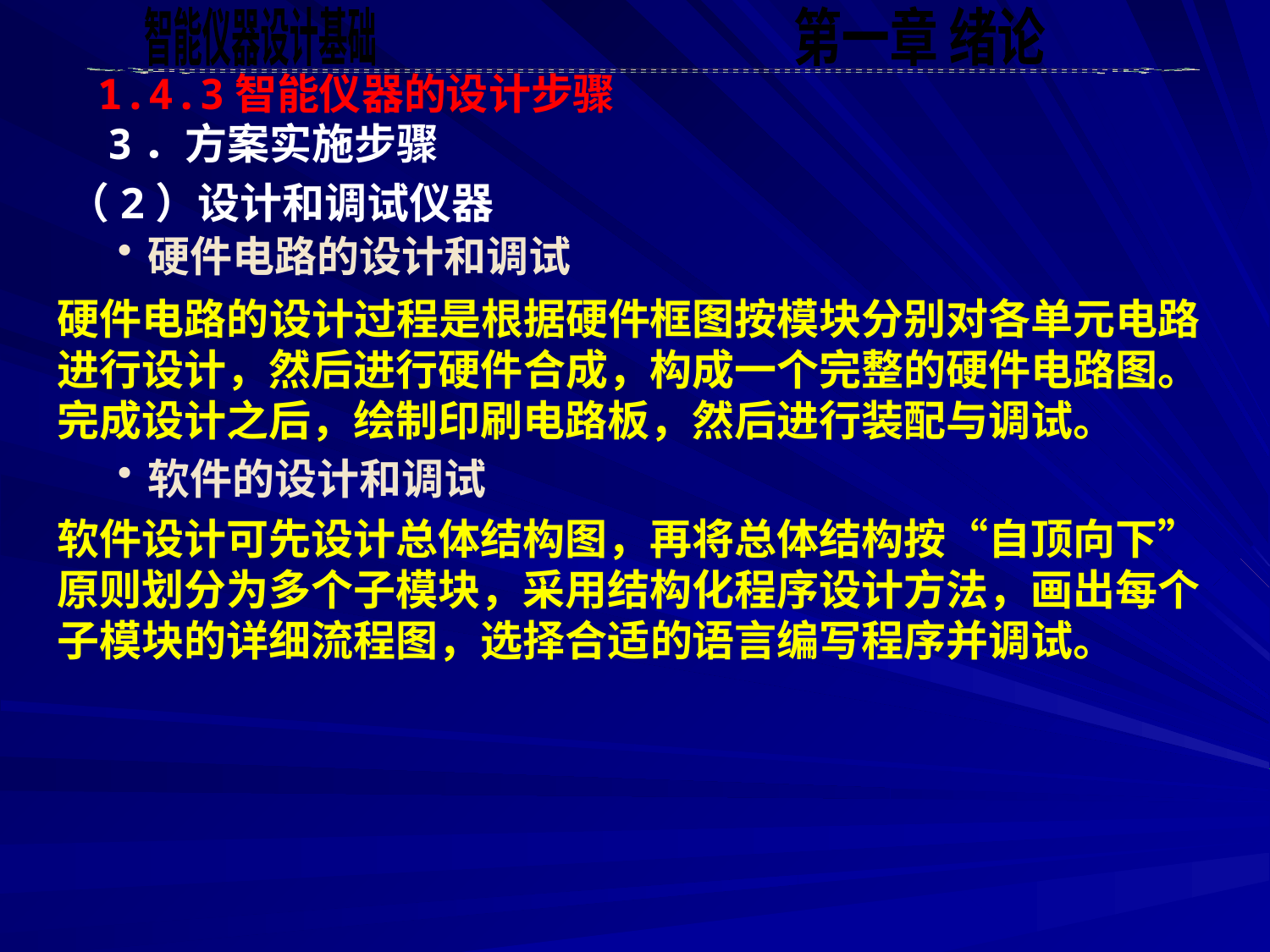

1.4.3智能仪器的设计步骤
3．方案实施步骤
（2）设计和调试仪器
硬件电路的设计和调试
硬件电路的设计过程是根据硬件框图按模块分别对各单元电路进行设计，然后进行硬件合成，构成一个完整的硬件电路图。完成设计之后，绘制印刷电路板，然后进行装配与调试。
软件的设计和调试
软件设计可先设计总体结构图，再将总体结构按“自顶向下”原则划分为多个子模块，采用结构化程序设计方法，画出每个子模块的详细流程图，选择合适的语言编写程序并调试。